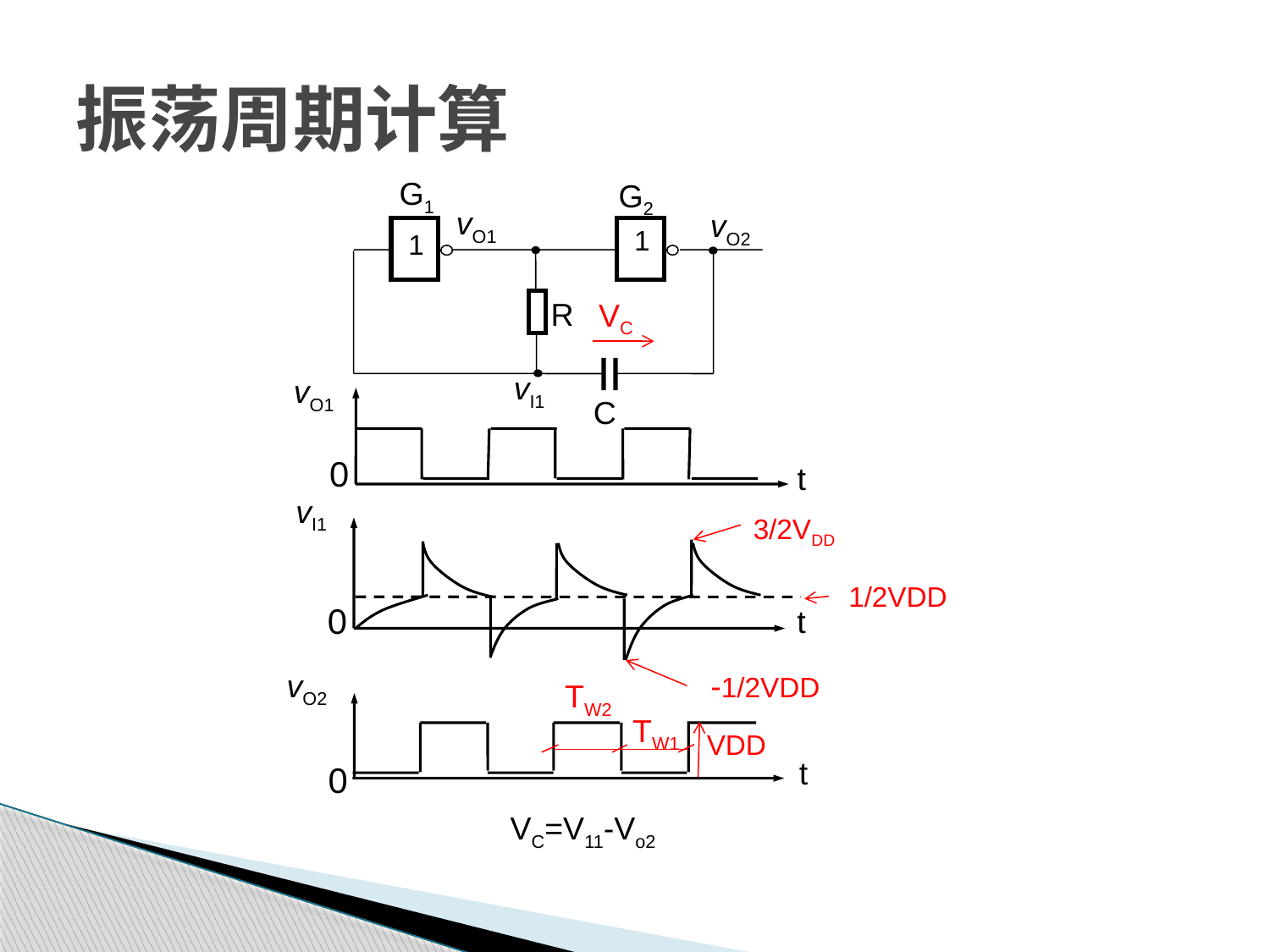

# 振荡周期计算
G1
G2
vO1
vO2
1

1

R

vI1

C
VC
vO1

0
t

vI1
3/2VDD

0

t

vO2

t
0

1/2VDD
-1/2VDD
VDD
VC=V11-Vo2
TW2
TW1